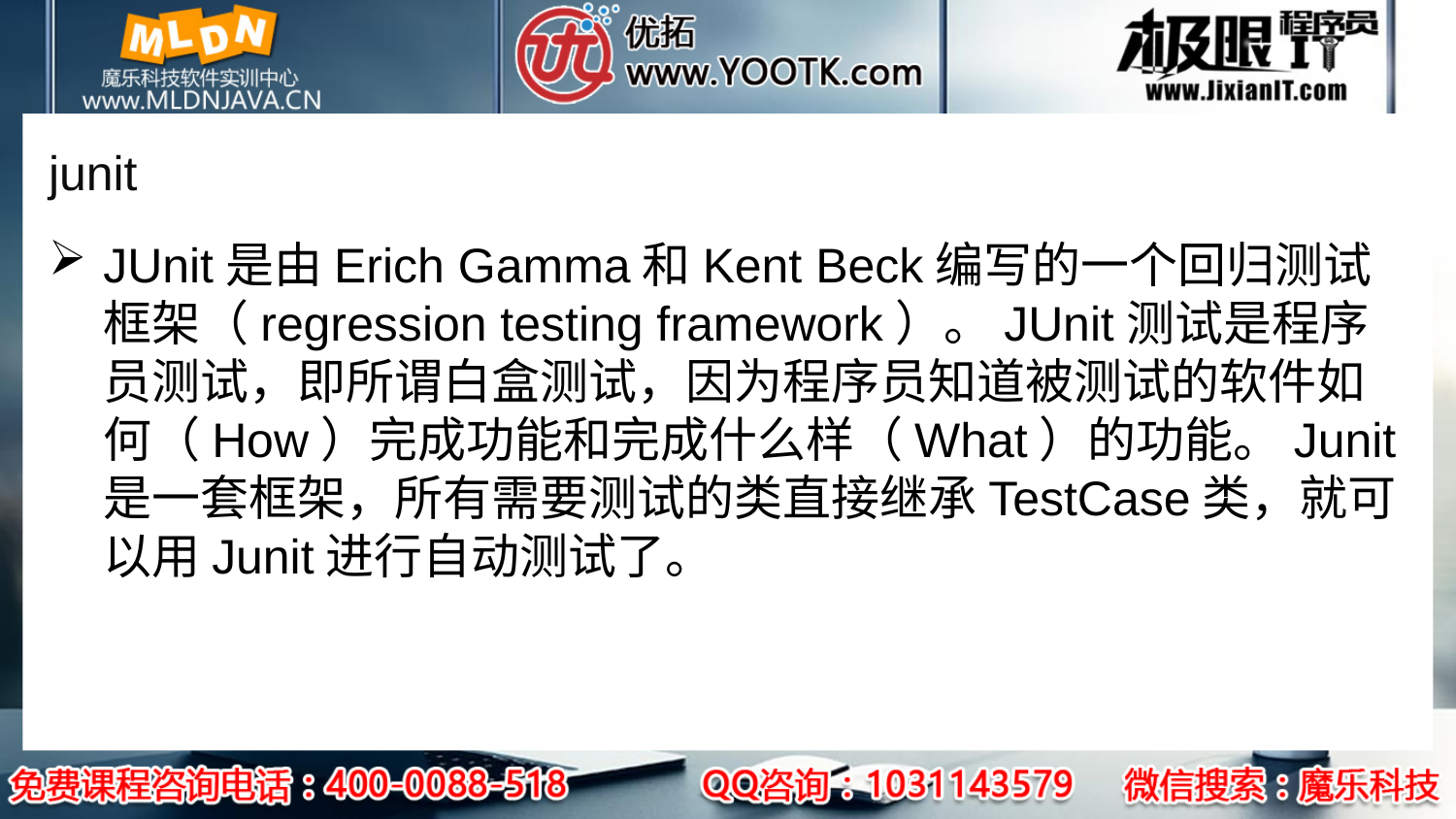

# junit
JUnit是由Erich Gamma和Kent Beck编写的一个回归测试框架（regression testing framework）。JUnit测试是程序员测试，即所谓白盒测试，因为程序员知道被测试的软件如何（How）完成功能和完成什么样（What）的功能。Junit是一套框架，所有需要测试的类直接继承TestCase类，就可以用Junit进行自动测试了。